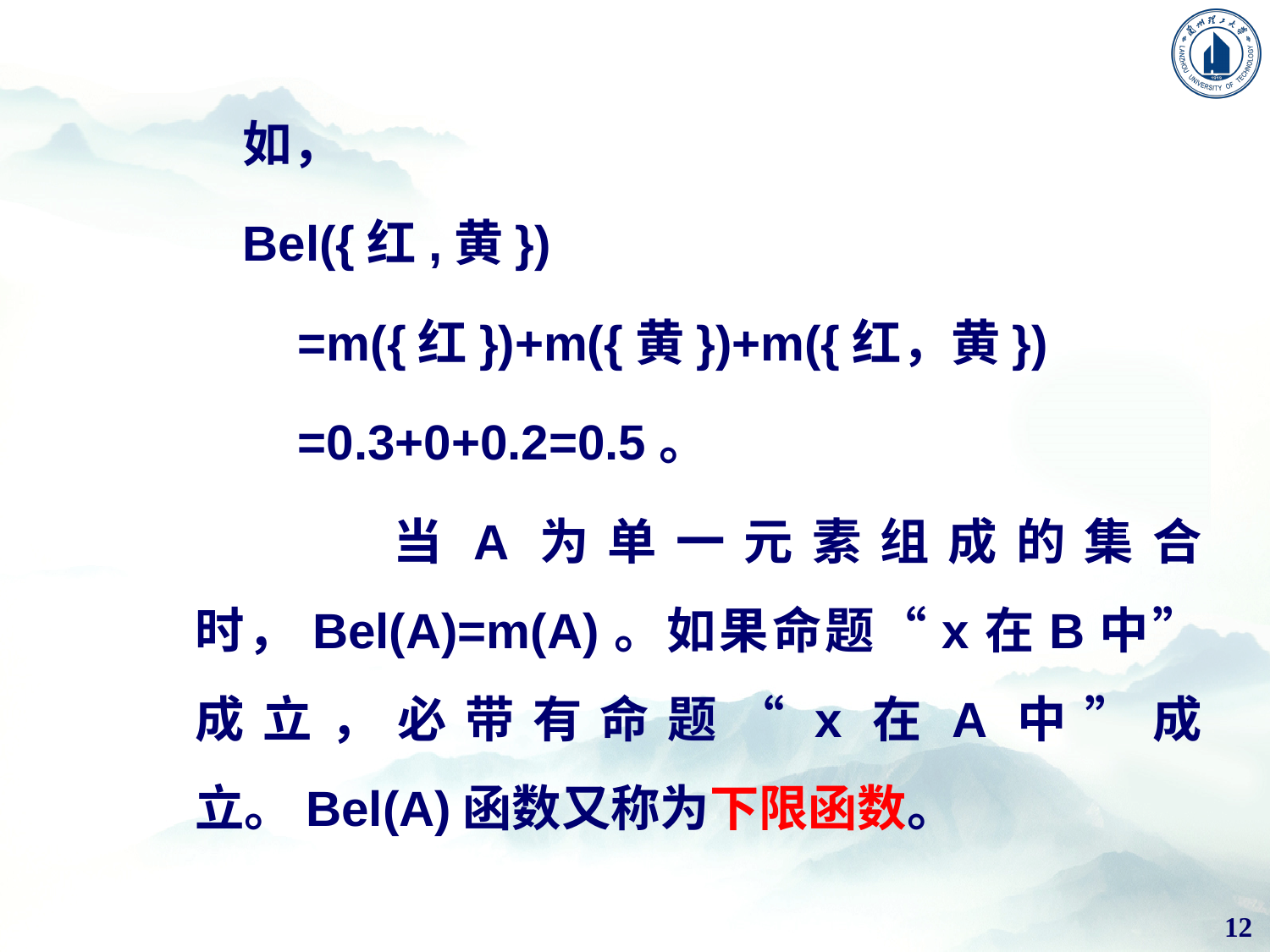

如，
Bel({红,黄})
    =m({红})+m({黄})+m({红，黄})
    =0.3+0+0.2=0.5。
    当A为单一元素组成的集合时，Bel(A)=m(A)。如果命题“x在B中”成立，必带有命题“x在A中”成立。Bel(A)函数又称为下限函数。

12